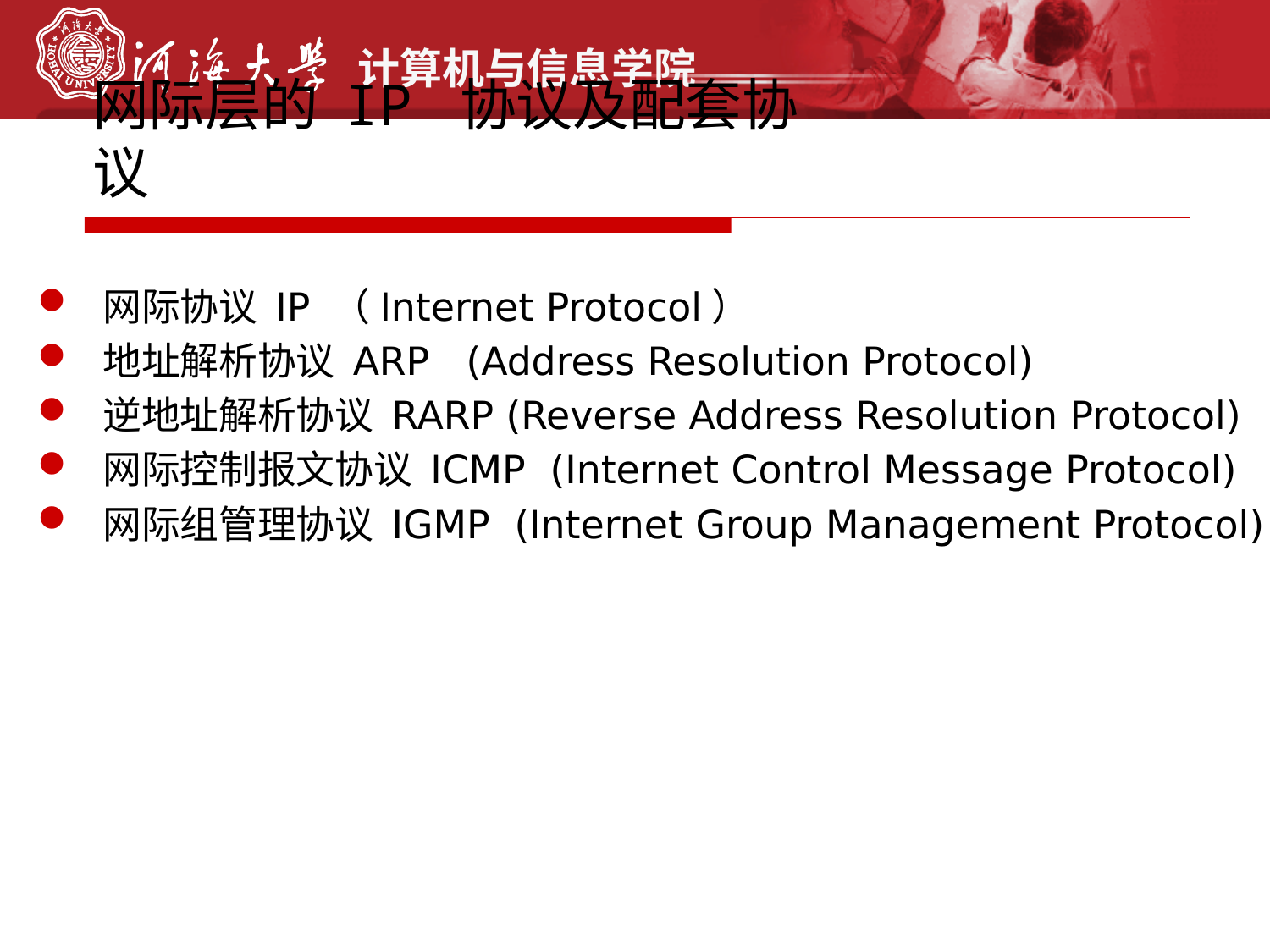

网际层的 IP 协议及配套协议
网际协议 IP （Internet Protocol）
地址解析协议 ARP   (Address Resolution Protocol)
逆地址解析协议 RARP (Reverse Address Resolution Protocol)
网际控制报文协议 ICMP  (Internet Control Message Protocol)
网际组管理协议 IGMP  (Internet Group Management Protocol)